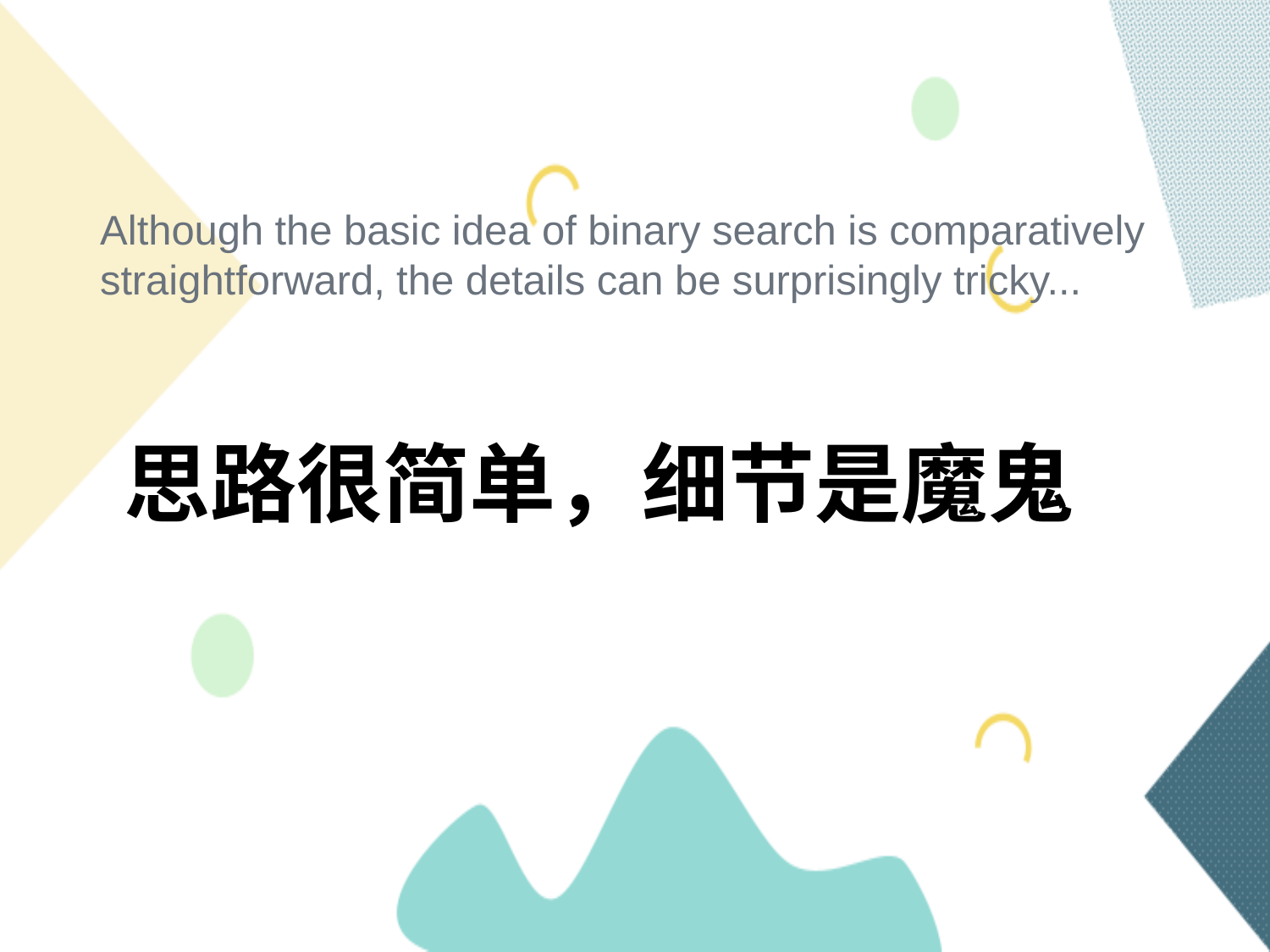

Although the basic idea of binary search is comparatively straightforward, the details can be surprisingly tricky...
# 思路很简单，细节是魔鬼